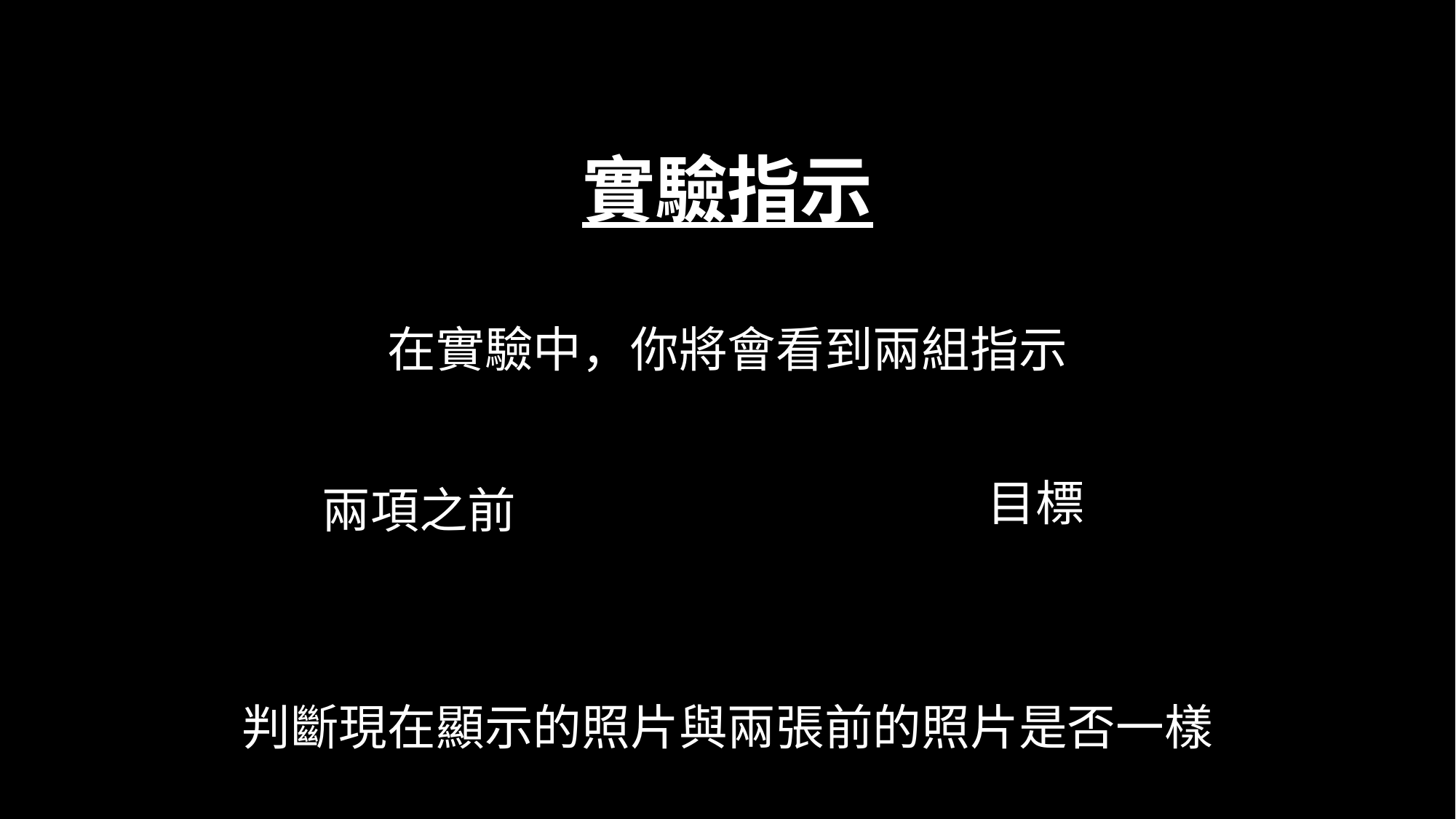

實驗指示
在實驗中，你將會看到兩組指示
目標
兩項之前
判斷現在顯示的照片與兩張前的照片是否一樣